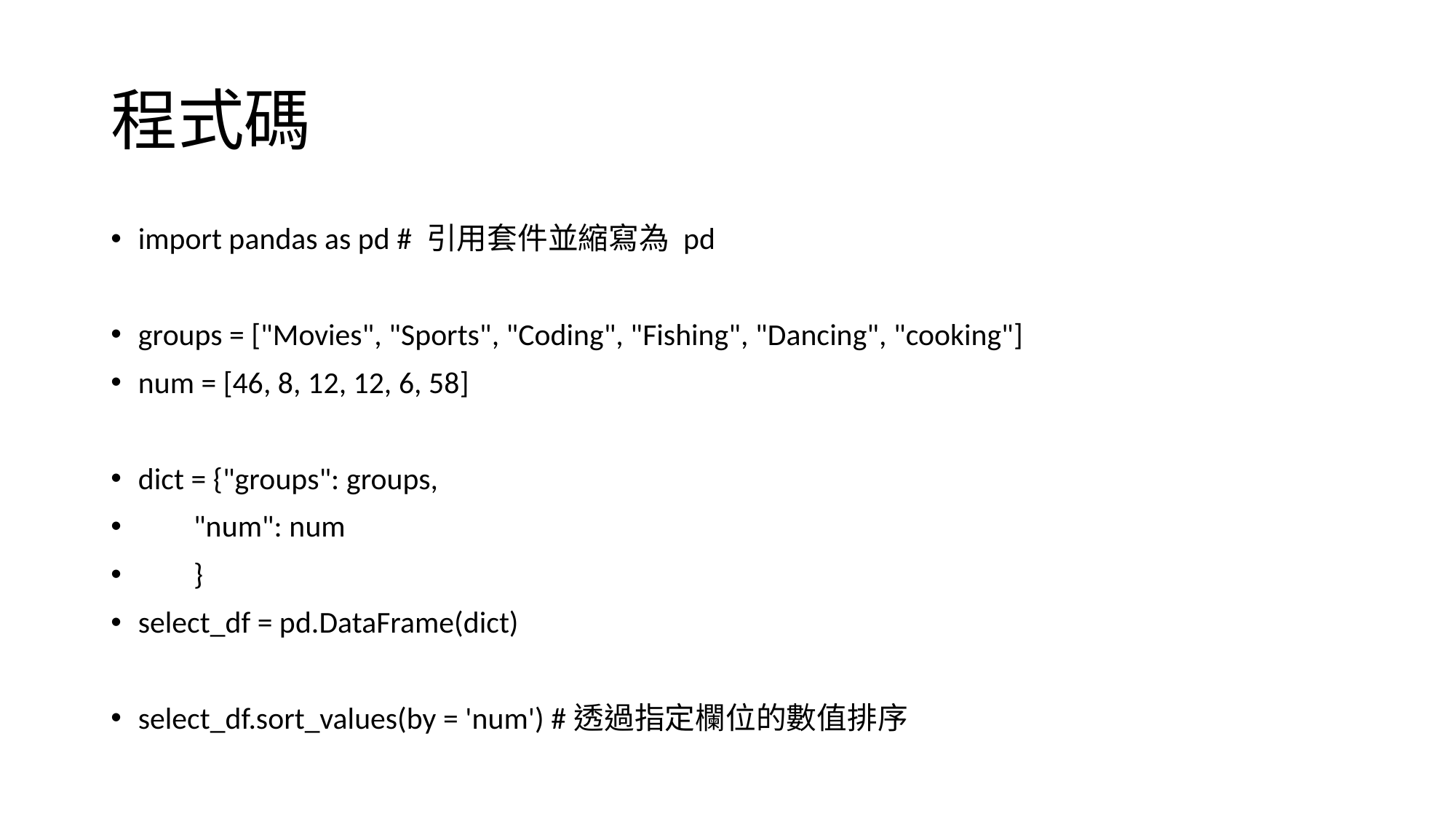

# 程式碼
import pandas as pd # 引用套件並縮寫為 pd

groups = ["Movies", "Sports", "Coding", "Fishing", "Dancing", "cooking"]
num = [46, 8, 12, 12, 6, 58]

dict = {"groups": groups,
        "num": num
        }
select_df = pd.DataFrame(dict)

select_df.sort_values(by = 'num') #透過指定欄位的數值排序